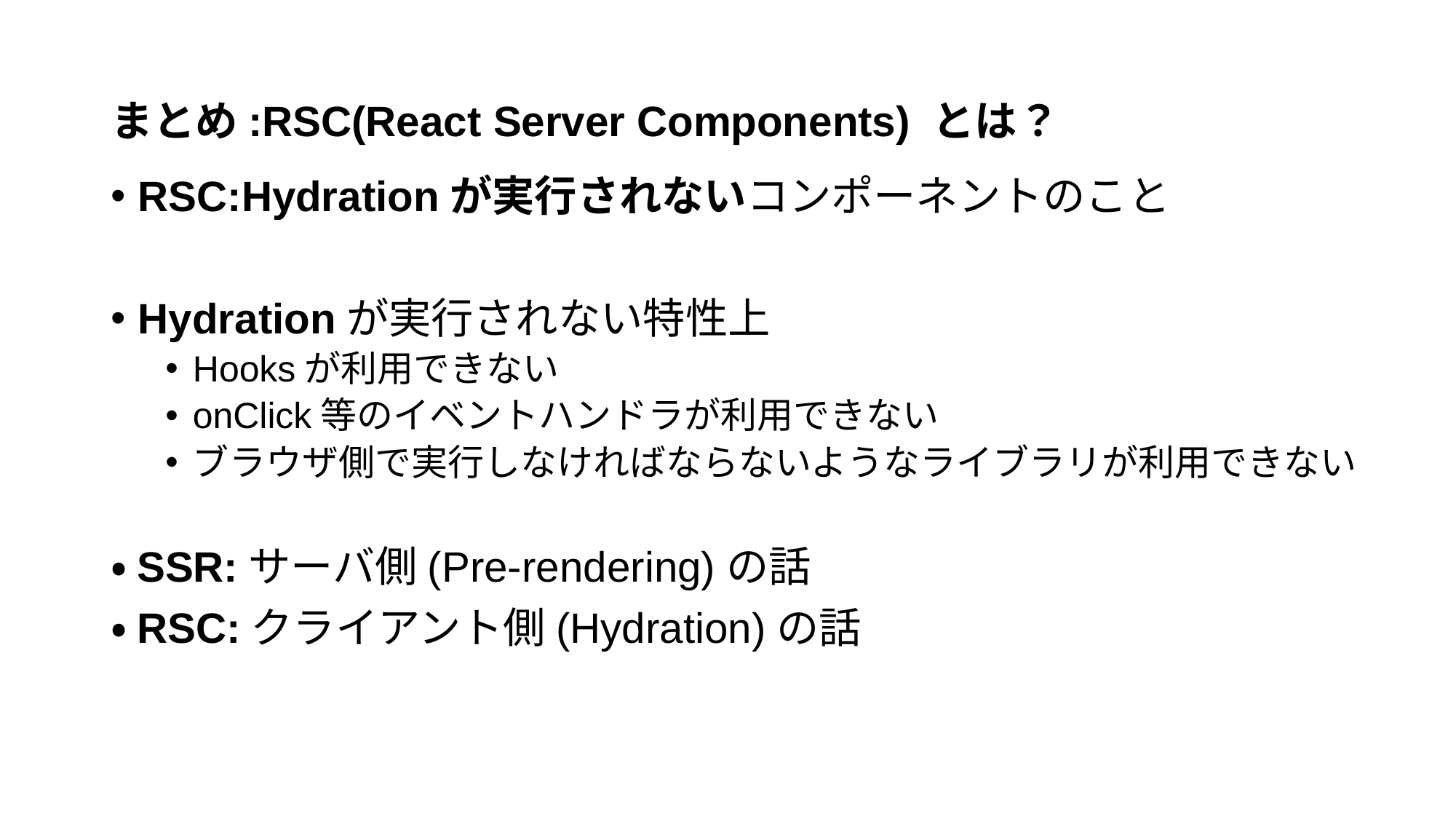

# まとめ:RSC(React Server Components) とは？
RSC:Hydrationが実行されないコンポーネントのこと

Hydrationが実行されない特性上
Hooksが利用できない
onClick等のイベントハンドラが利用できない
ブラウザ側で実行しなければならないようなライブラリが利用できない

・SSR:サーバ側(Pre-rendering)の話
・RSC:クライアント側(Hydration)の話